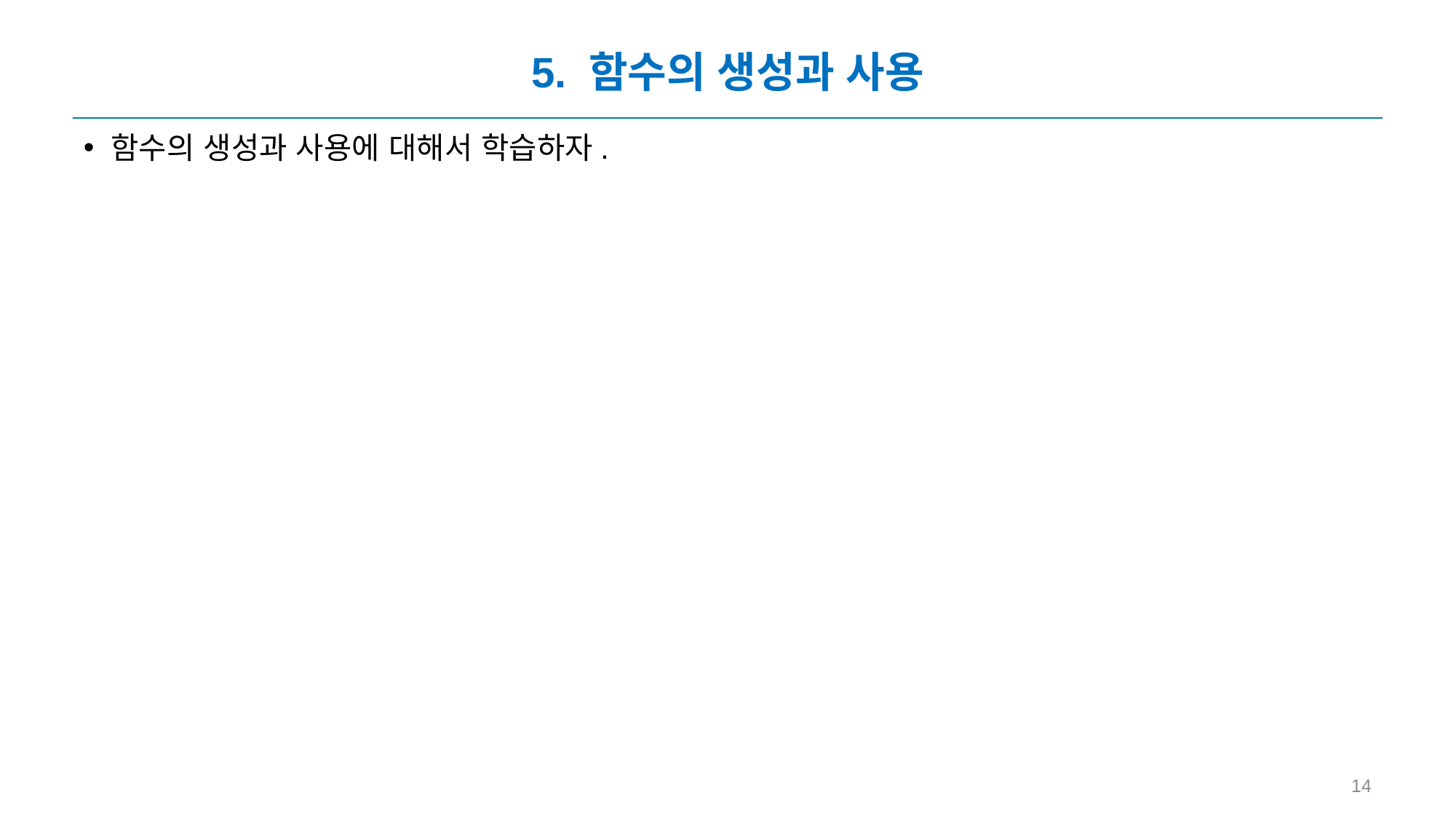

# 5. 함수의 생성과 사용
함수의 생성과 사용에 대해서 학습하자.

14